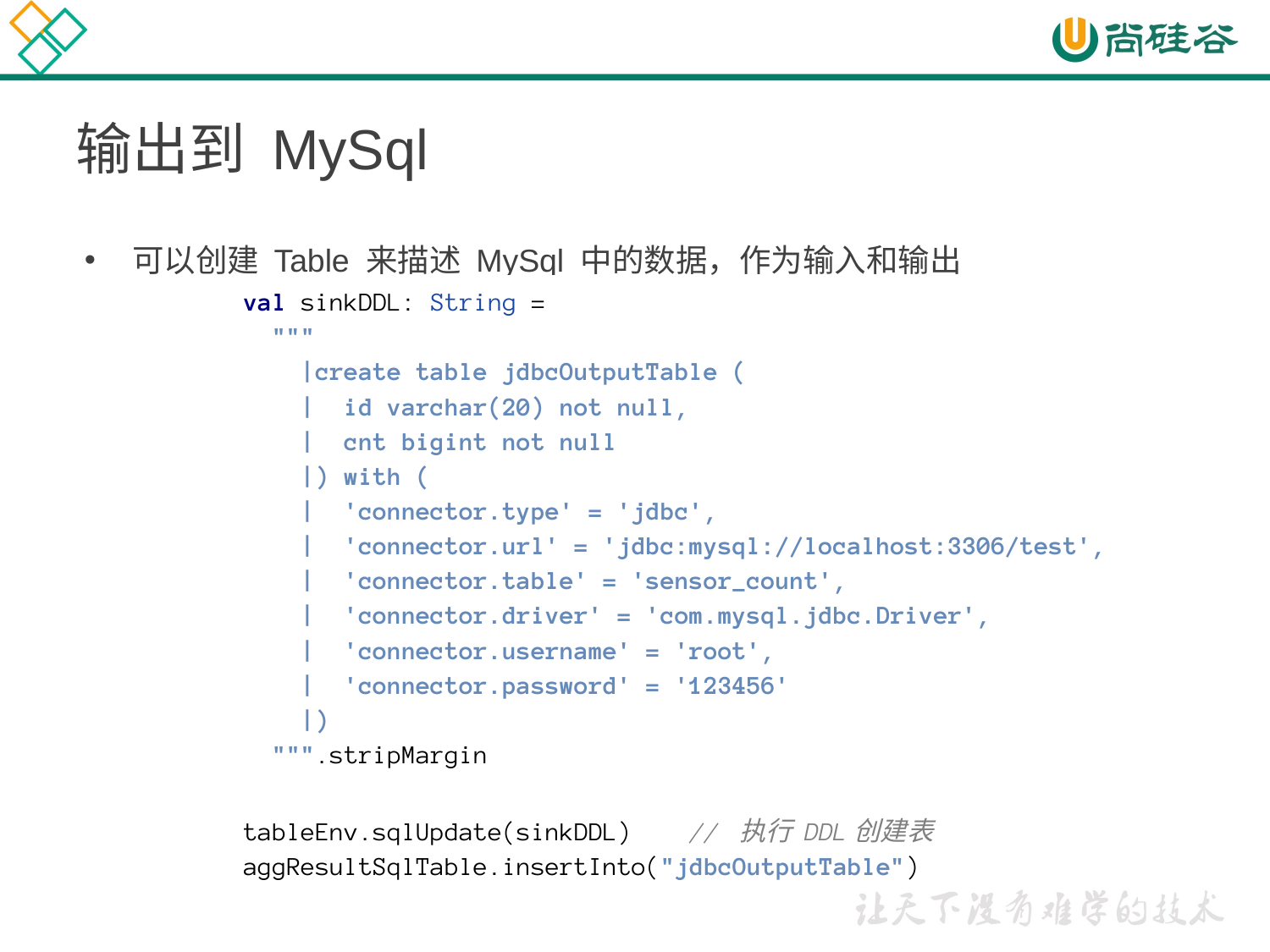

输出到 MySql
可以创建 Table 来描述 MySql 中的数据，作为输入和输出
val sinkDDL: String =
  """
    |create table jdbcOutputTable (
    |  id varchar(20) not null,
    |  cnt bigint not null
    |) with (
    |  'connector.type' = 'jdbc',
    |  'connector.url' = 'jdbc:mysql://localhost:3306/test',
    |  'connector.table' = 'sensor_count',
    |  'connector.driver' = 'com.mysql.jdbc.Driver',
    |  'connector.username' = 'root',
    |  'connector.password' = '123456'
    |)
  """.stripMargin
tableEnv.sqlUpdate(sinkDDL)    // 执行 DDL创建表
aggResultSqlTable.insertInto("jdbcOutputTable")